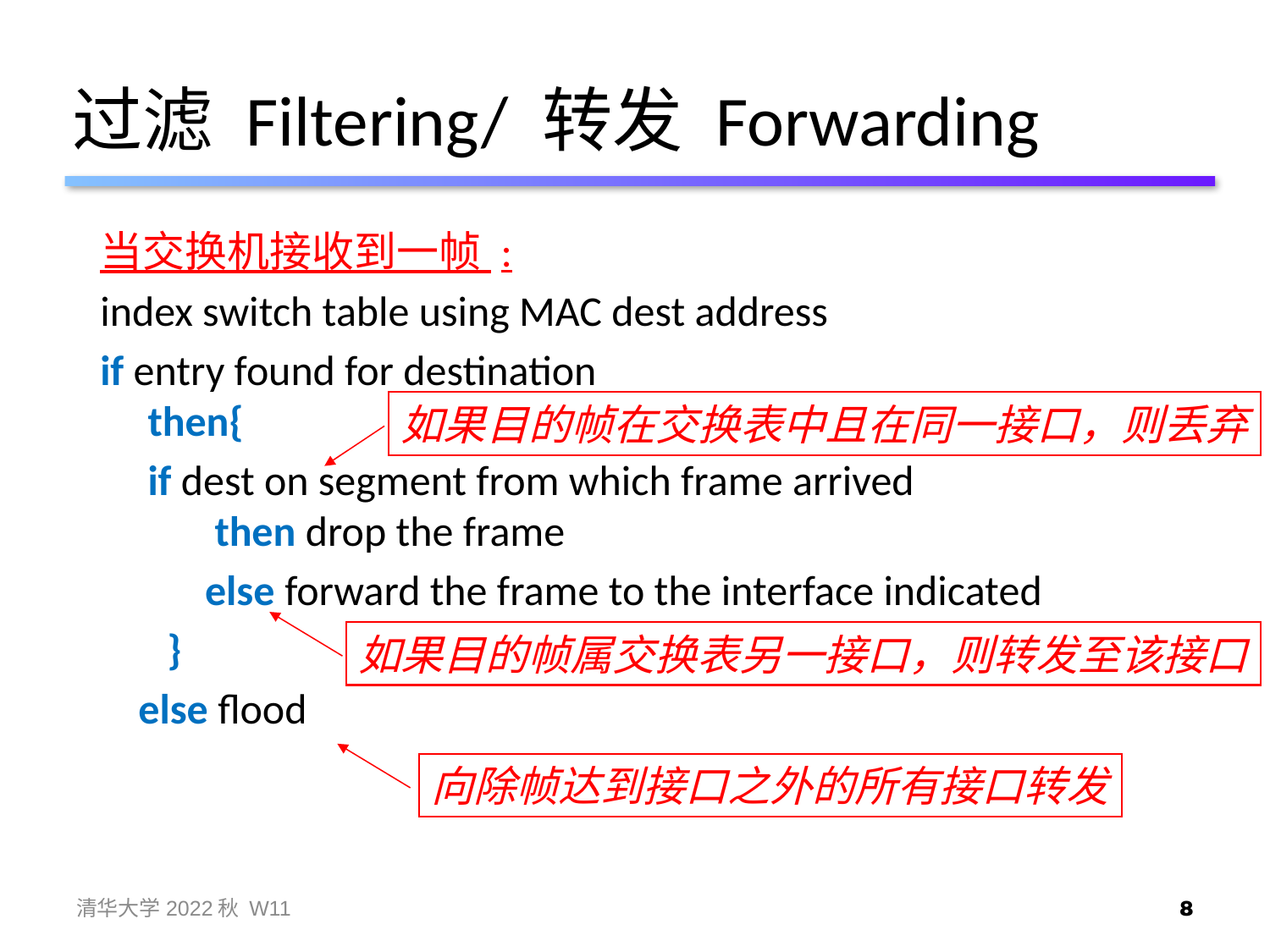

# 过滤 Filtering/ 转发 Forwarding
当交换机接收到一帧 :
index switch table using MAC dest address
if entry found for destination
then{
     if dest on segment from which frame arrived
       then drop the frame
           else forward the frame to the interface indicated
       }
    else flood

如果目的帧在交换表中且在同一接口，则丢弃

如果目的帧属交换表另一接口，则转发至该接口

向除帧达到接口之外的所有接口转发
清华大学2022秋 W11
8